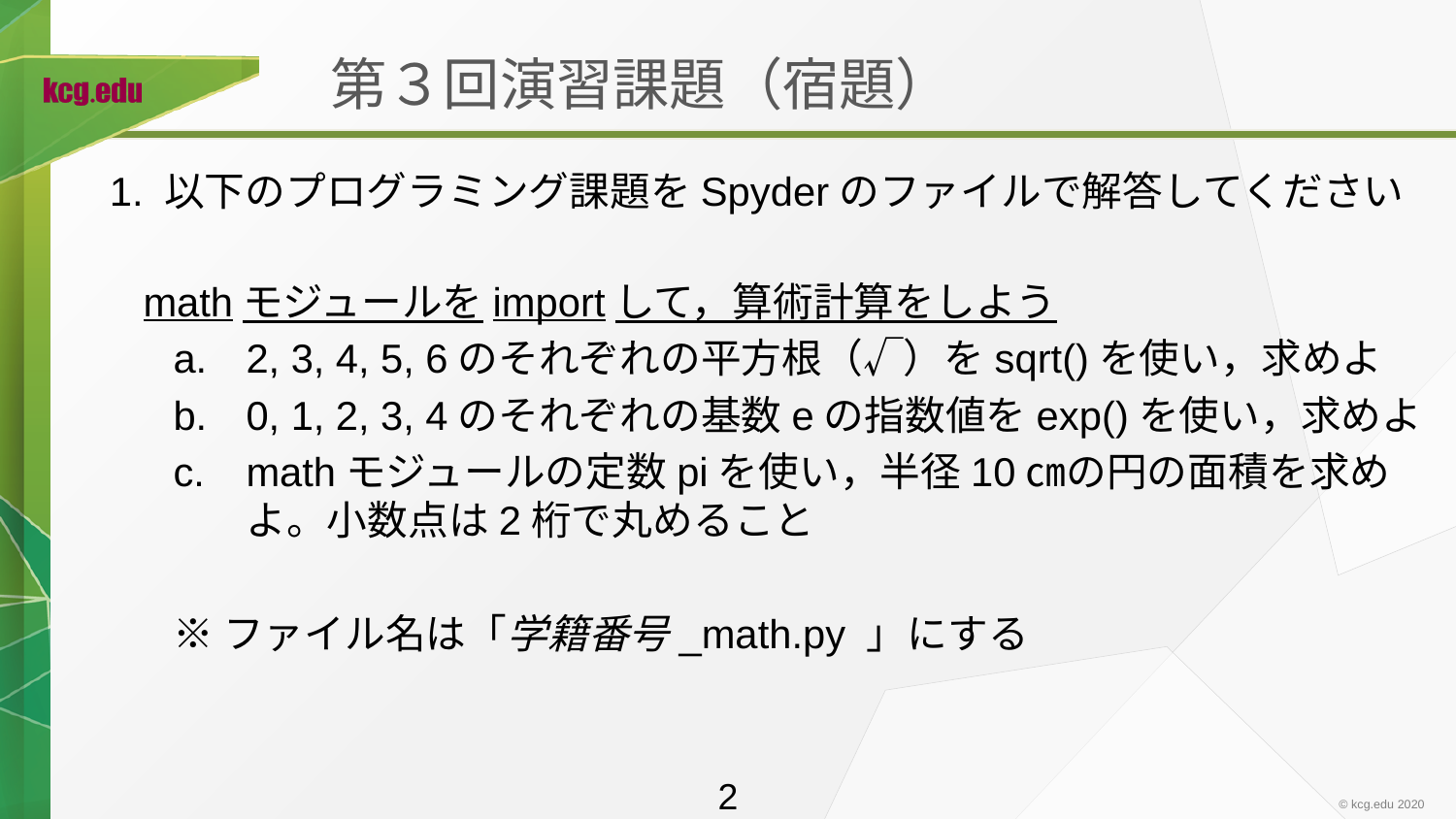

# 第３回演習課題（宿題）
1. 以下のプログラミング課題をSpyderのファイルで解答してください
   mathモジュールをimportして，算術計算をしよう
2, 3, 4, 5, 6のそれぞれの平方根（√）をsqrt()を使い，求めよ
0, 1, 2, 3, 4のそれぞれの基数eの指数値をexp()を使い，求めよ
mathモジュールの定数piを使い，半径10㎝の円の面積を求めよ。小数点は2桁で丸めること

※ファイル名は「学籍番号_math.py 」にする

2